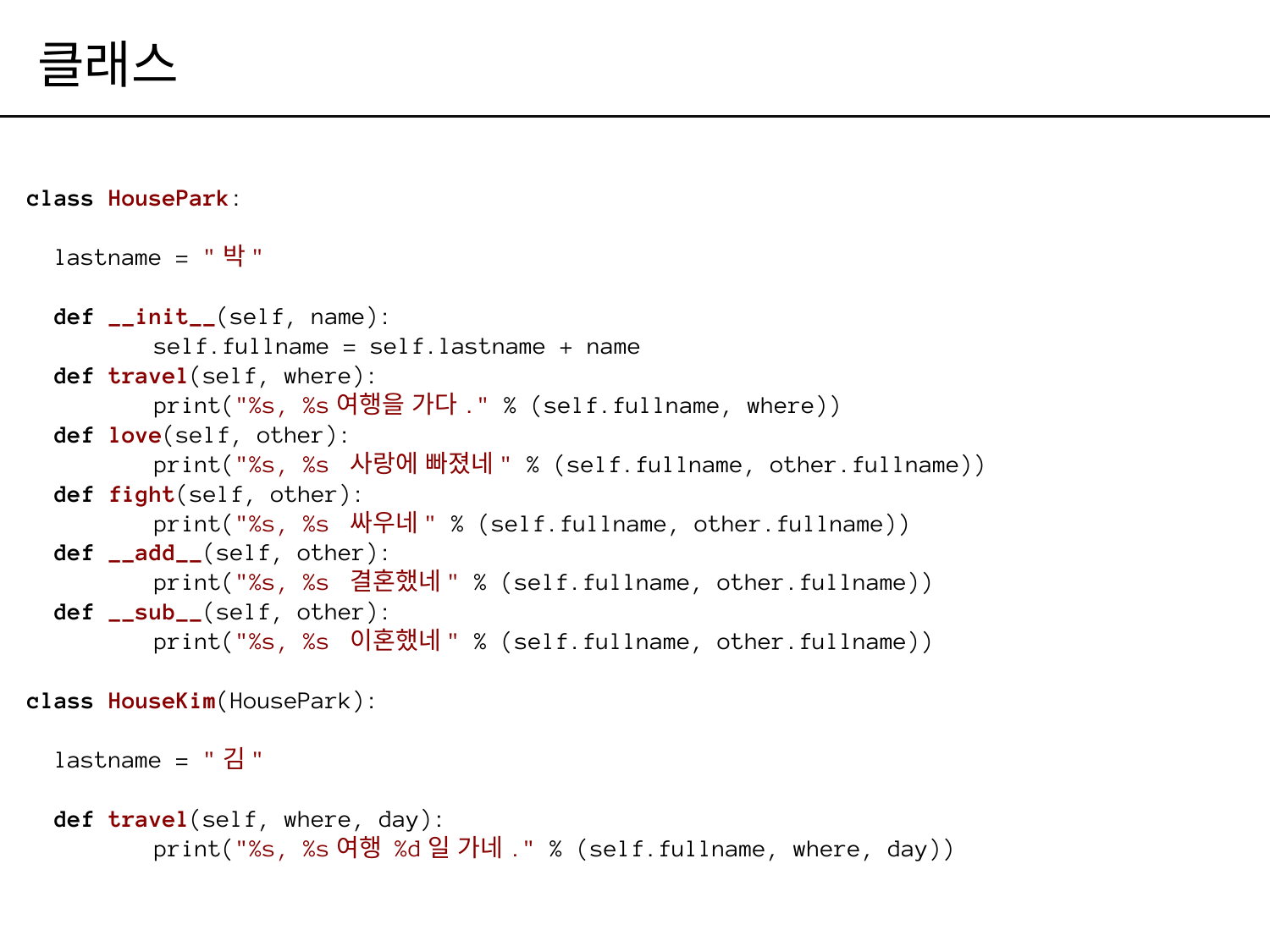

# 클래스
class HousePark:

  lastname = "박"

  def __init__(self, name):
	self.fullname = self.lastname + name
  def travel(self, where):
	print("%s, %s여행을 가다." % (self.fullname, where))
  def love(self, other):
	print("%s, %s 사랑에 빠졌네" % (self.fullname, other.fullname))
  def fight(self, other):
	print("%s, %s 싸우네" % (self.fullname, other.fullname))
  def __add__(self, other):
	print("%s, %s 결혼했네" % (self.fullname, other.fullname))
  def __sub__(self, other):
	print("%s, %s 이혼했네" % (self.fullname, other.fullname))

class HouseKim(HousePark):

  lastname = "김"

  def travel(self, where, day):
	print("%s, %s여행 %d일 가네." % (self.fullname, where, day))